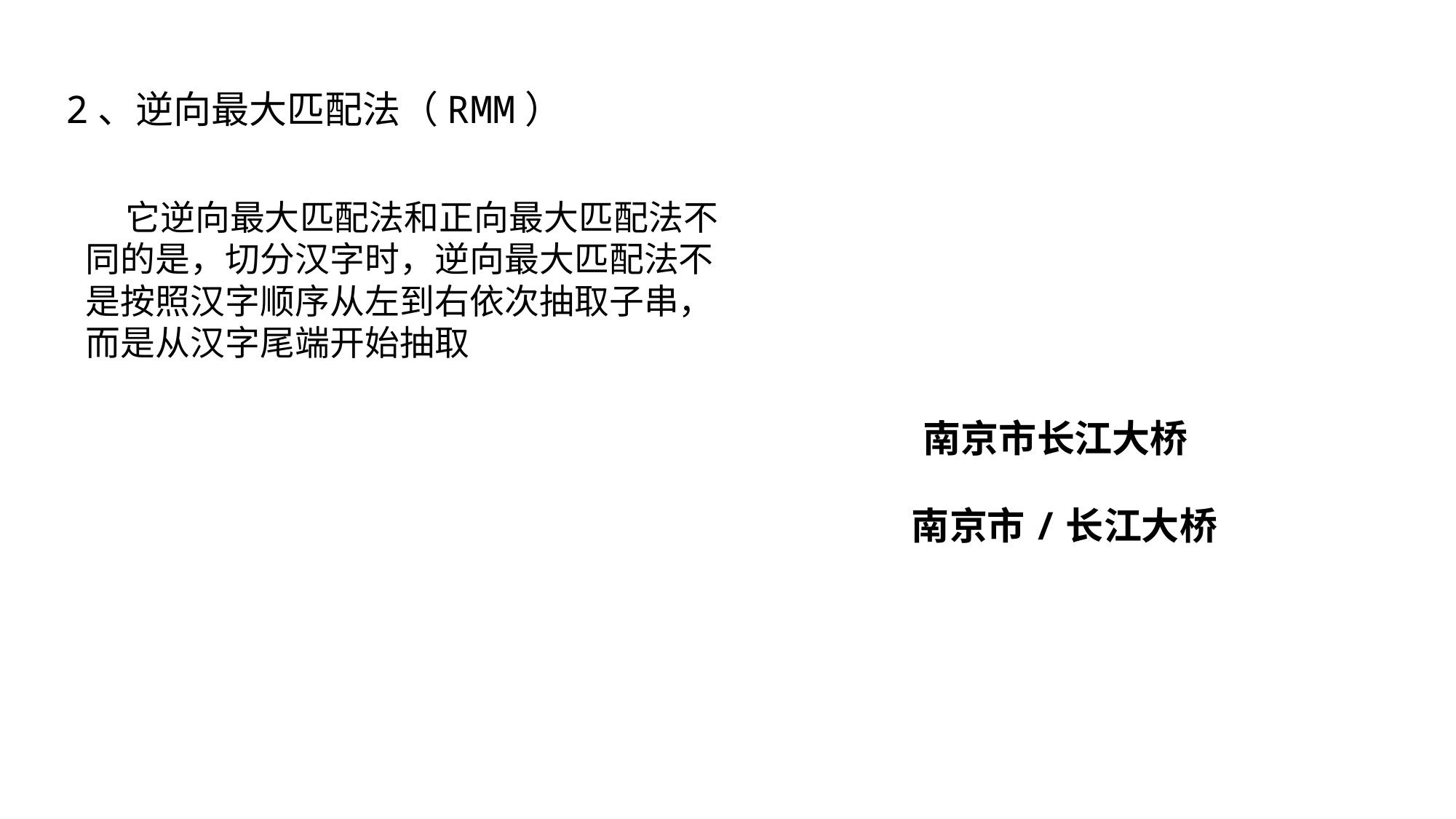

2、逆向最大匹配法（RMM）

    它逆向最大匹配法和正向最大匹配法不同的是，切分汉字时，逆向最大匹配法不是按照汉字顺序从左到右依次抽取子串，而是从汉字尾端开始抽取
南京市长江大桥
南京市/长江大桥